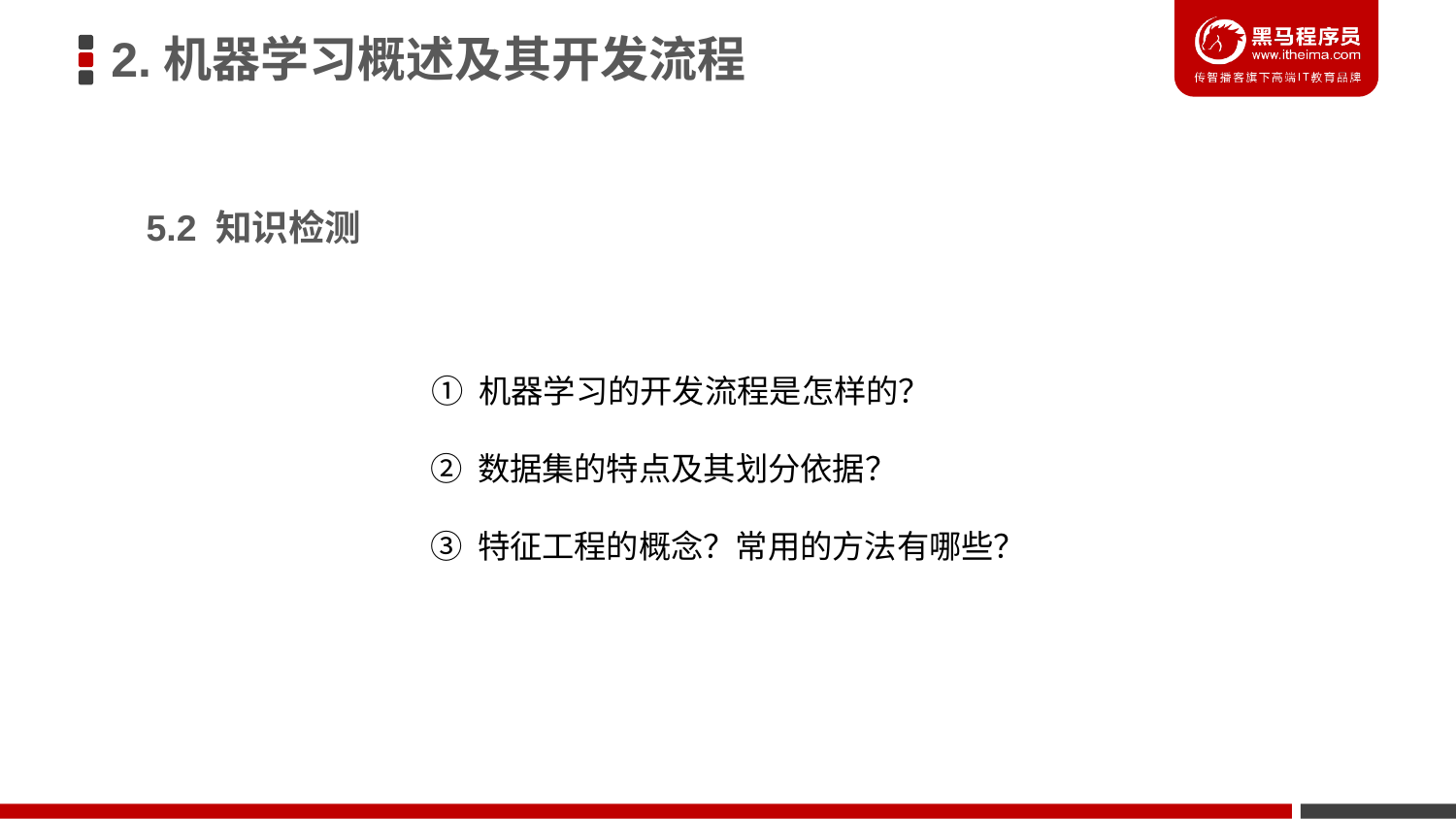

2.机器学习概述及其开发流程
5.2 知识检测
      ① 机器学习的开发流程是怎样的？

     ② 数据集的特点及其划分依据？

     ③ 特征工程的概念？常用的方法有哪些？